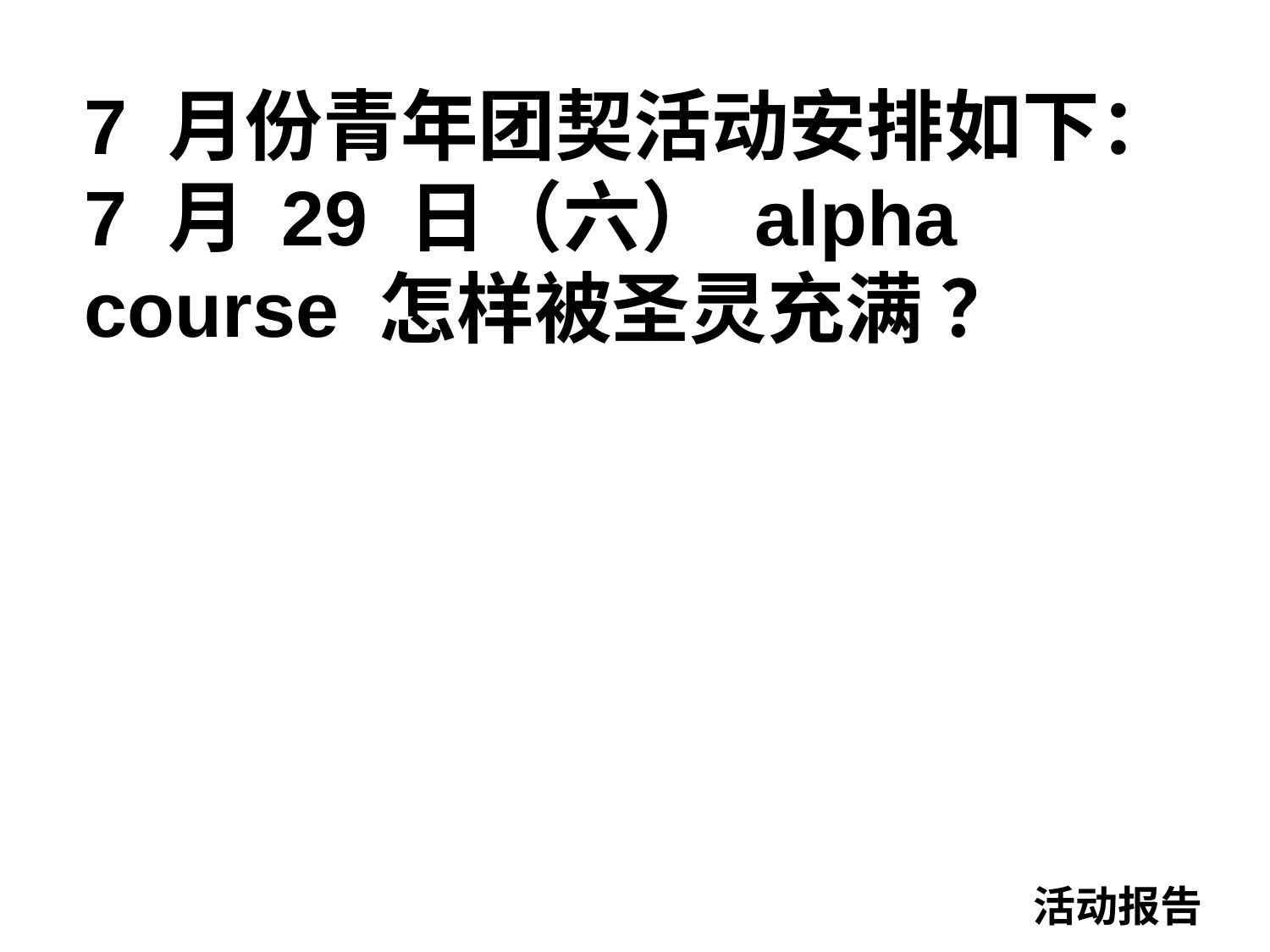

7 月份青年团契活动安排如下：
7 月 29 日（六） alpha course 怎样被圣灵充满 ？
活动报告